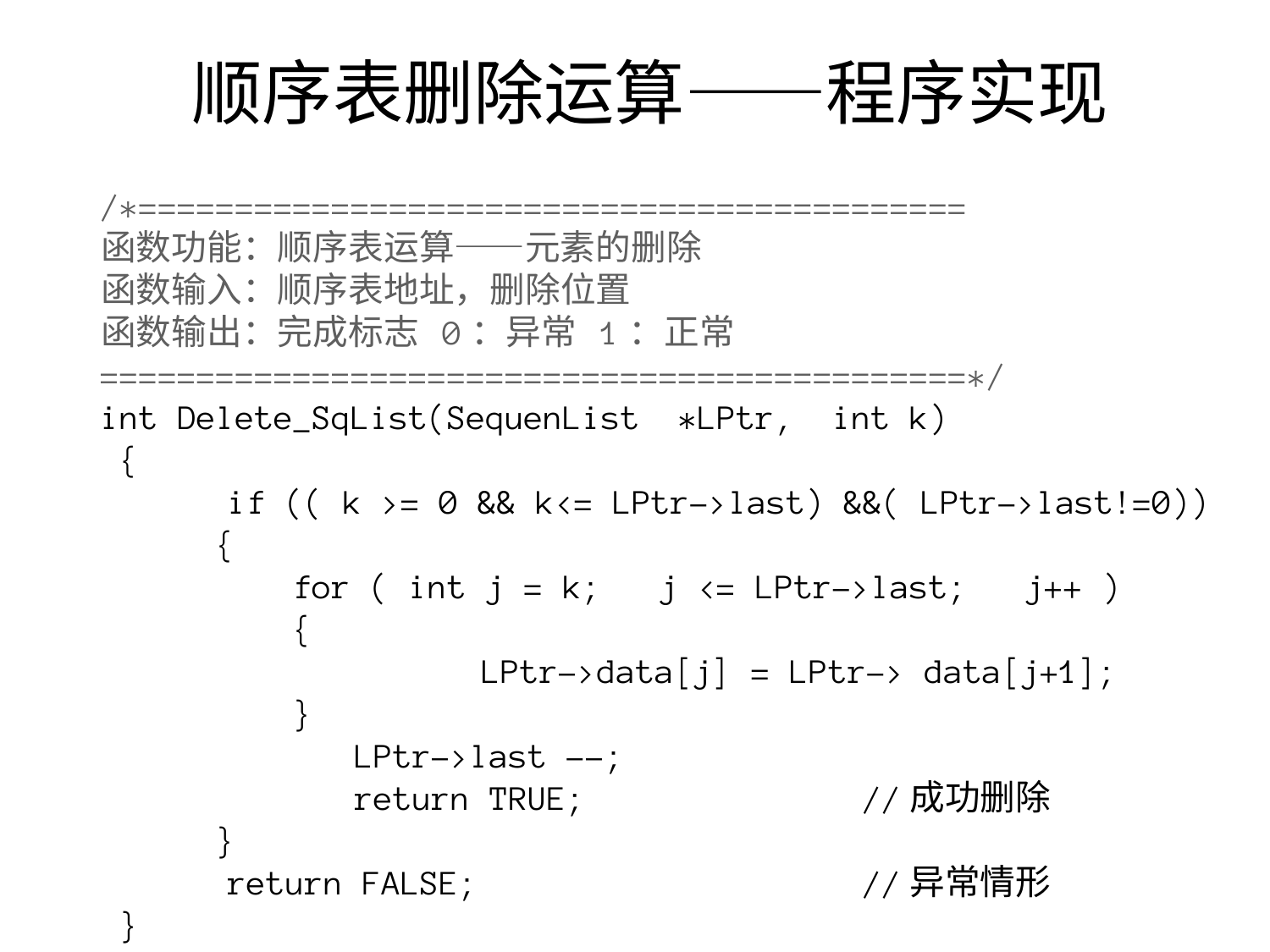

# 顺序表删除运算——程序实现
/*===========================================
函数功能：顺序表运算——元素的删除
函数输入：顺序表地址，删除位置
函数输出：完成标志  0：异常  1：正常
=============================================*/
int Delete_SqList(SequenList  *LPtr,  int k)
 {
	if (( k >= 0 && k<= LPtr->last) &&( LPtr->last!=0))
      {
          for ( int j = k;   j <= LPtr->last;   j++ )
          {
   			LPtr->data[j] = LPtr-> data[j+1];
          }
           	LPtr->last --;
            	return TRUE;  		//成功删除
      }
 	return FALSE;   			//异常情形
 }

48